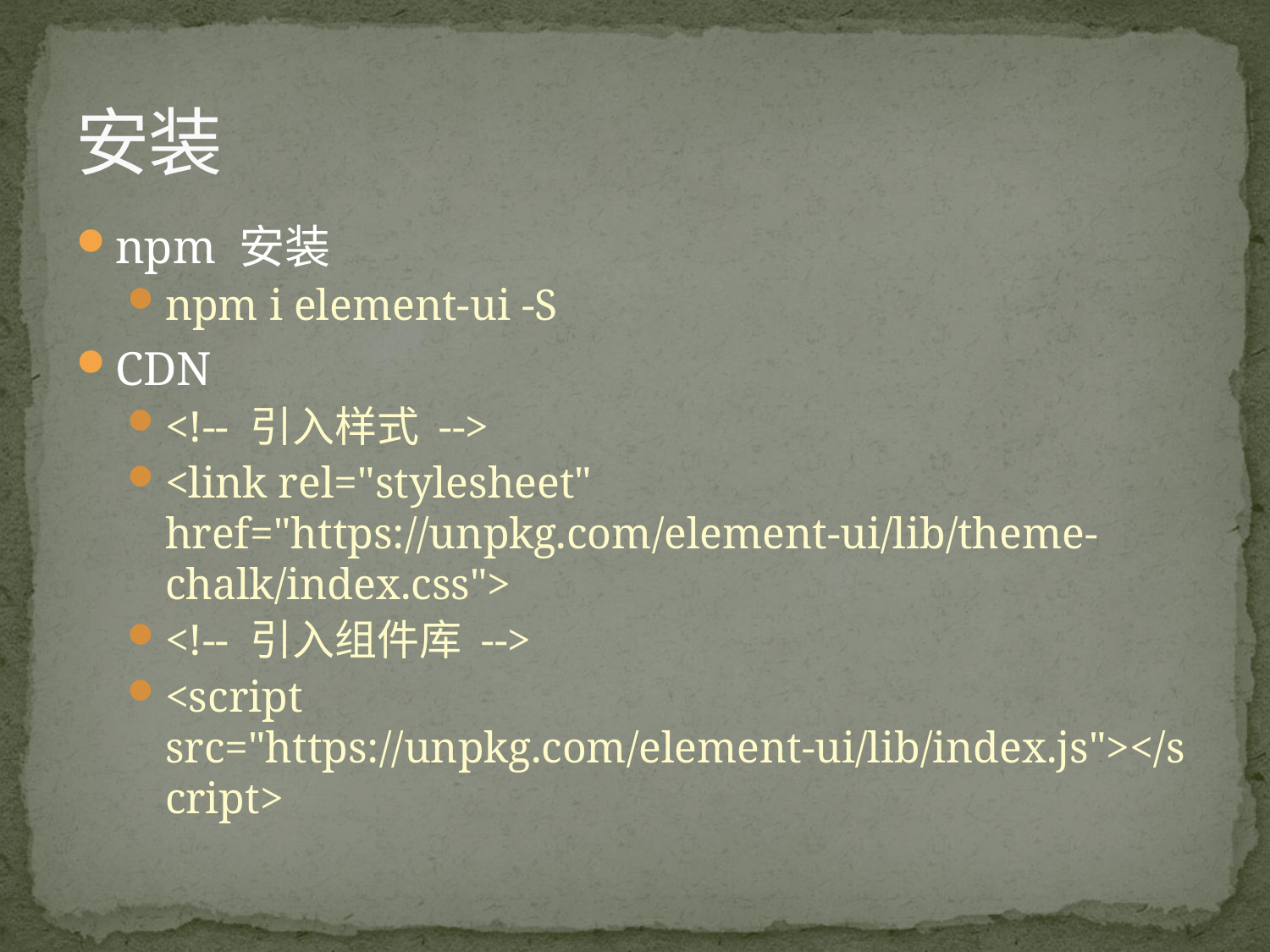

# 安装
npm 安装
npm i element-ui -S
CDN
<!-- 引入样式 -->
<link rel="stylesheet" href="https://unpkg.com/element-ui/lib/theme-chalk/index.css">
<!-- 引入组件库 -->
<script src="https://unpkg.com/element-ui/lib/index.js"></script>